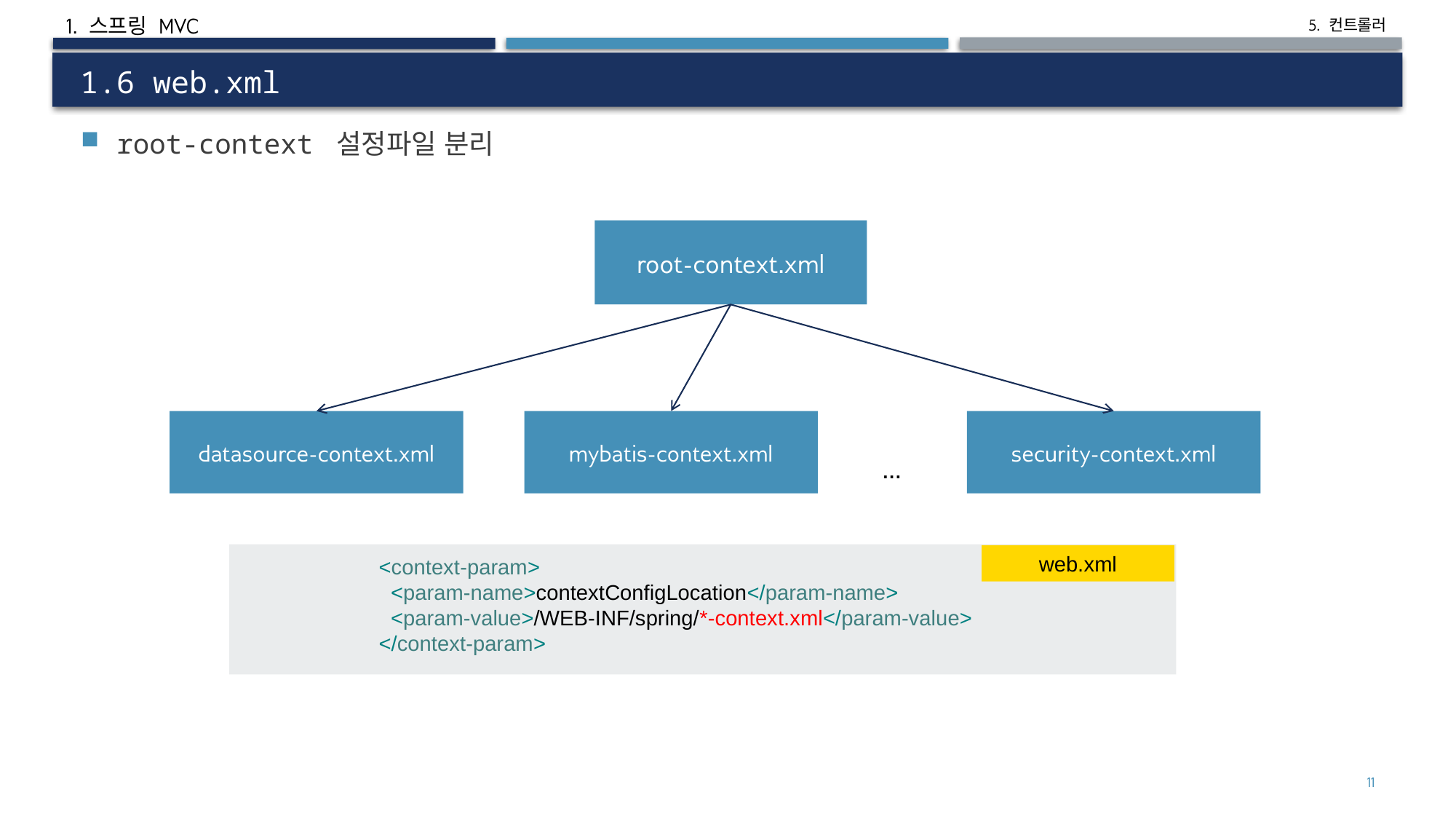

1. 스프링 MVC
# 1.6 web.xml
root-context 설정파일 분리
root-context.xml
datasource-context.xml
mybatis-context.xml
security-context.xml
…

web.xml
<context-param>
  <param-name>contextConfigLocation</param-name>
  <param-value>/WEB-INF/spring/*-context.xml</param-value>
</context-param>
11